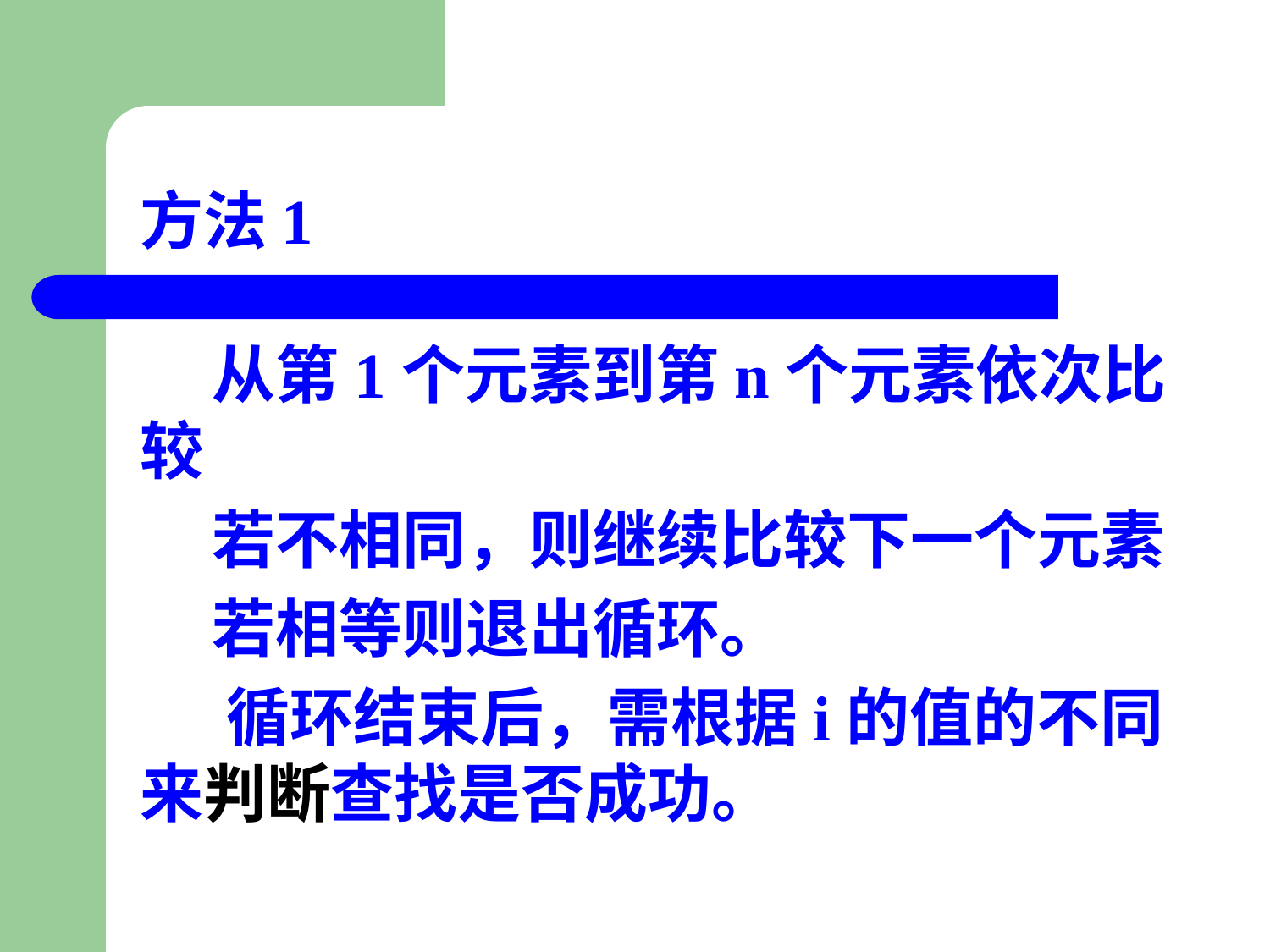

# 方法1
    从第1个元素到第n个元素依次比较
    若不相同，则继续比较下一个元素
    若相等则退出循环。
     循环结束后，需根据i的值的不同来判断查找是否成功。